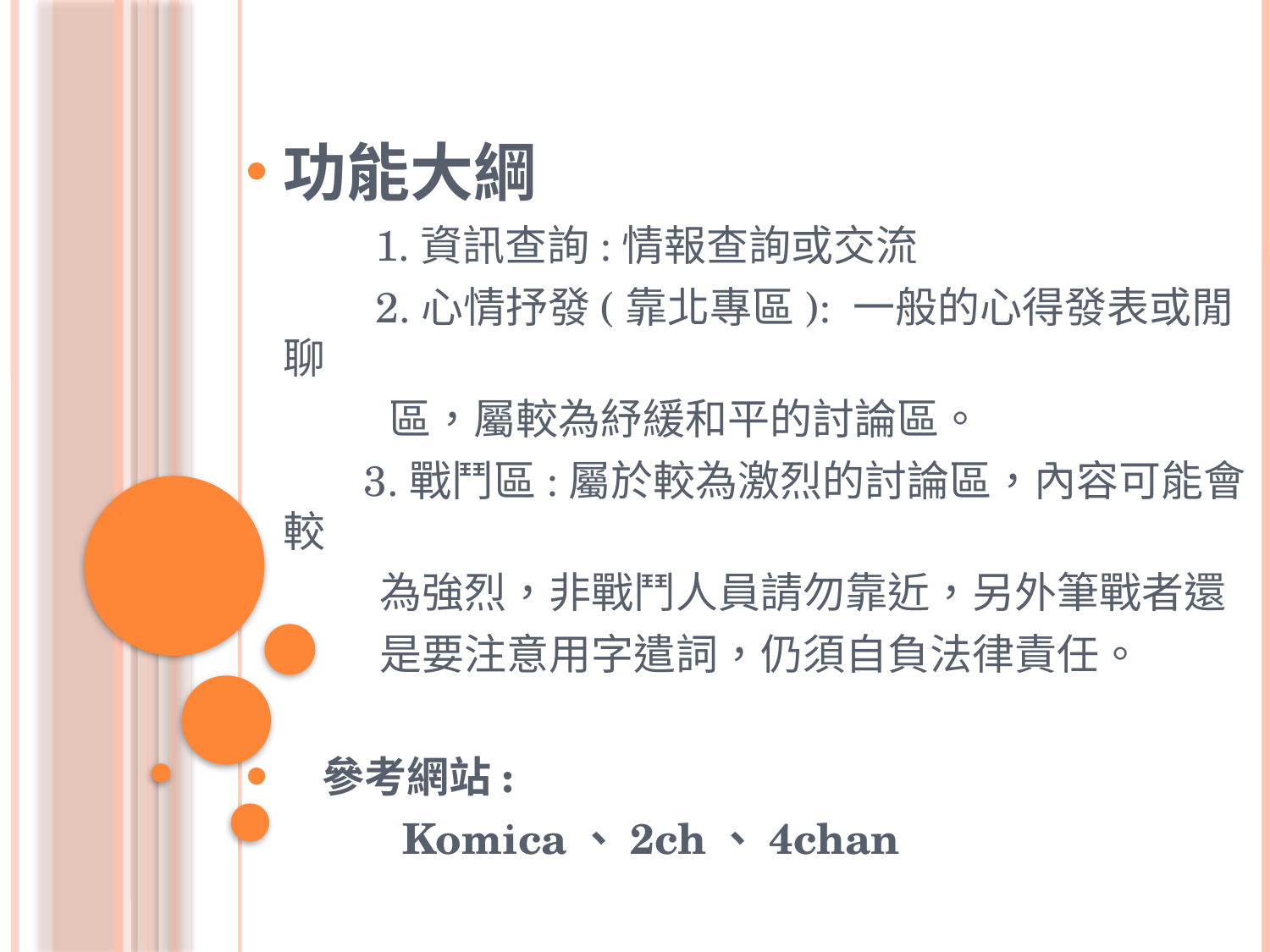

功能大綱
           1.資訊查詢:情報查詢或交流
           2.心情抒發(靠北專區): 一般的心得發表或閒聊
              區，屬較為紓緩和平的討論區。
          3.戰鬥區:屬於較為激烈的討論區，內容可能會較
             為強烈，非戰鬥人員請勿靠近，另外筆戰者還
             是要注意用字遣詞，仍須自負法律責任。

   參考網站:
             Komica、2ch、4chan